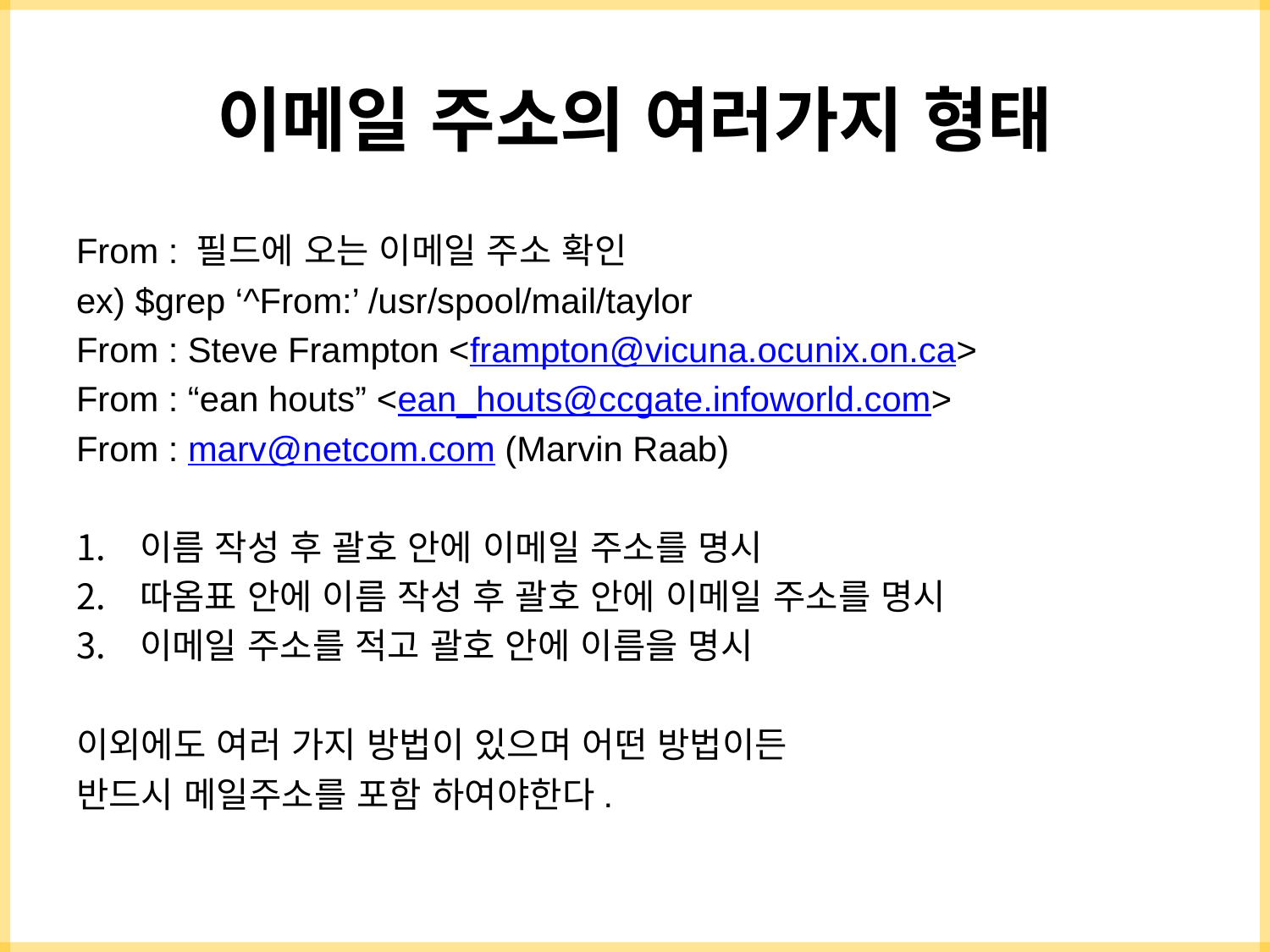

# 이메일 주소의 여러가지 형태
From : 필드에 오는 이메일 주소 확인
ex) $grep ‘^From:’ /usr/spool/mail/taylor
From : Steve Frampton <frampton@vicuna.ocunix.on.ca>
From : “ean houts” <ean_houts@ccgate.infoworld.com>
From : marv@netcom.com (Marvin Raab)

이름 작성 후 괄호 안에 이메일 주소를 명시
따옴표 안에 이름 작성 후 괄호 안에 이메일 주소를 명시
이메일 주소를 적고 괄호 안에 이름을 명시

이외에도 여러 가지 방법이 있으며 어떤 방법이든
반드시 메일주소를 포함 하여야한다.